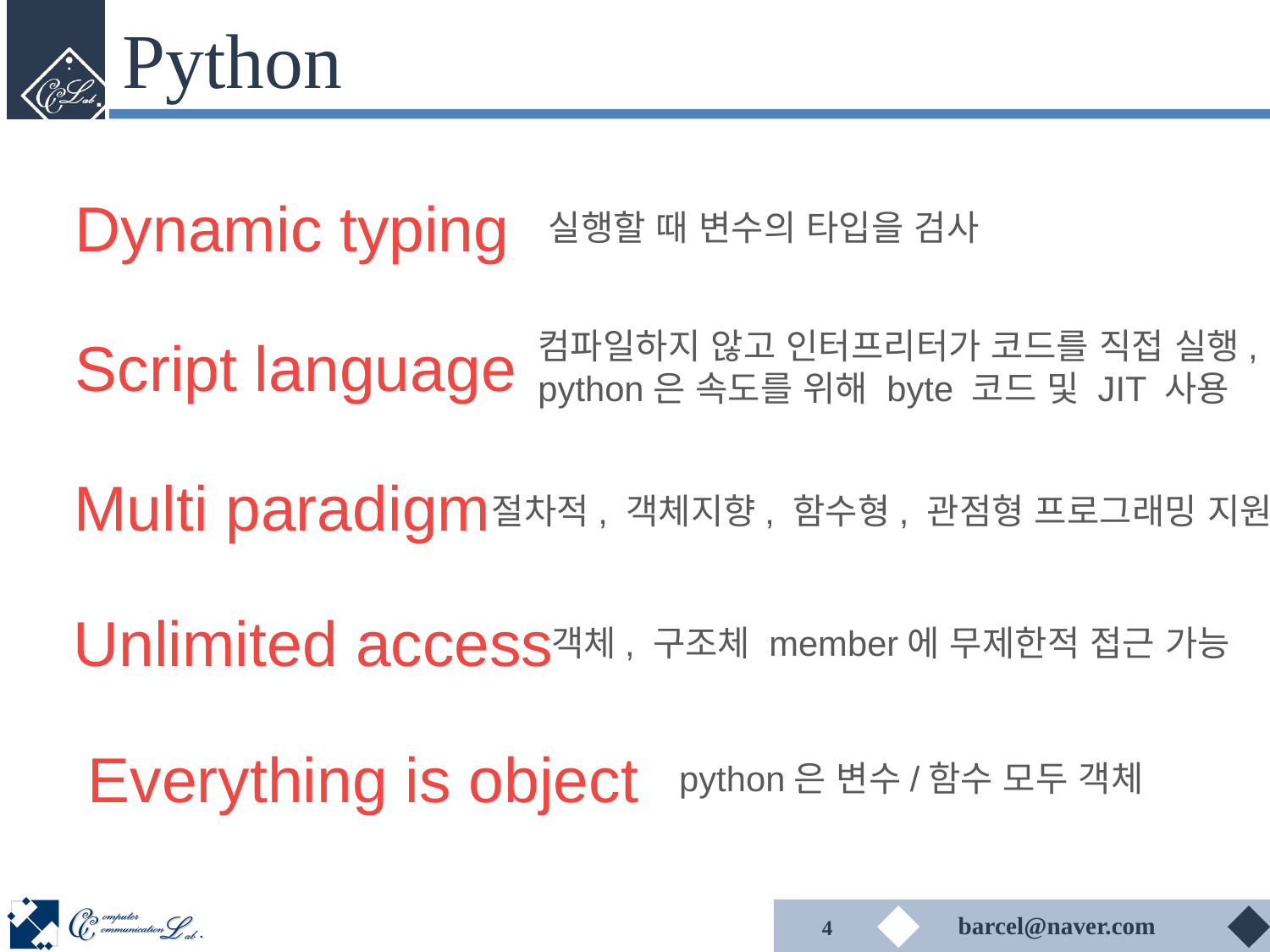

# Python
Dynamic typing
실행할 때 변수의 타입을 검사
컴파일하지 않고 인터프리터가 코드를 직접 실행,
python은 속도를 위해 byte 코드 및 JIT 사용
Script language
Multi paradigm
절차적, 객체지향, 함수형, 관점형 프로그래밍 지원
Unlimited access
객체, 구조체 member에 무제한적 접근 가능
Everything is object
python은 변수/함수 모두 객체